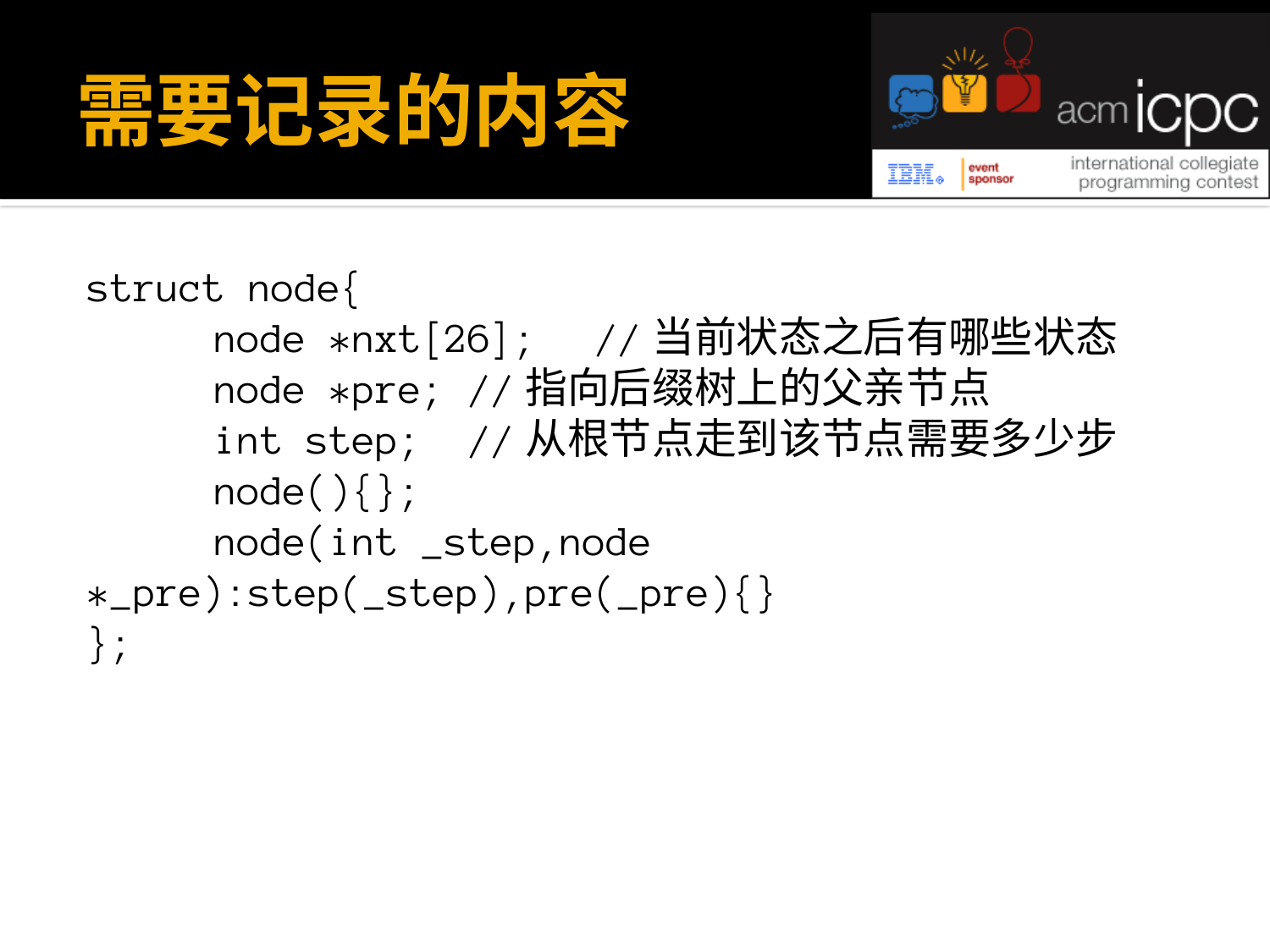

# 需要记录的内容
struct node{
	node *nxt[26];	//当前状态之后有哪些状态
	node *pre;	//指向后缀树上的父亲节点
	int step;	//从根节点走到该节点需要多少步
	node(){};
	node(int _step,node *_pre):step(_step),pre(_pre){}
};